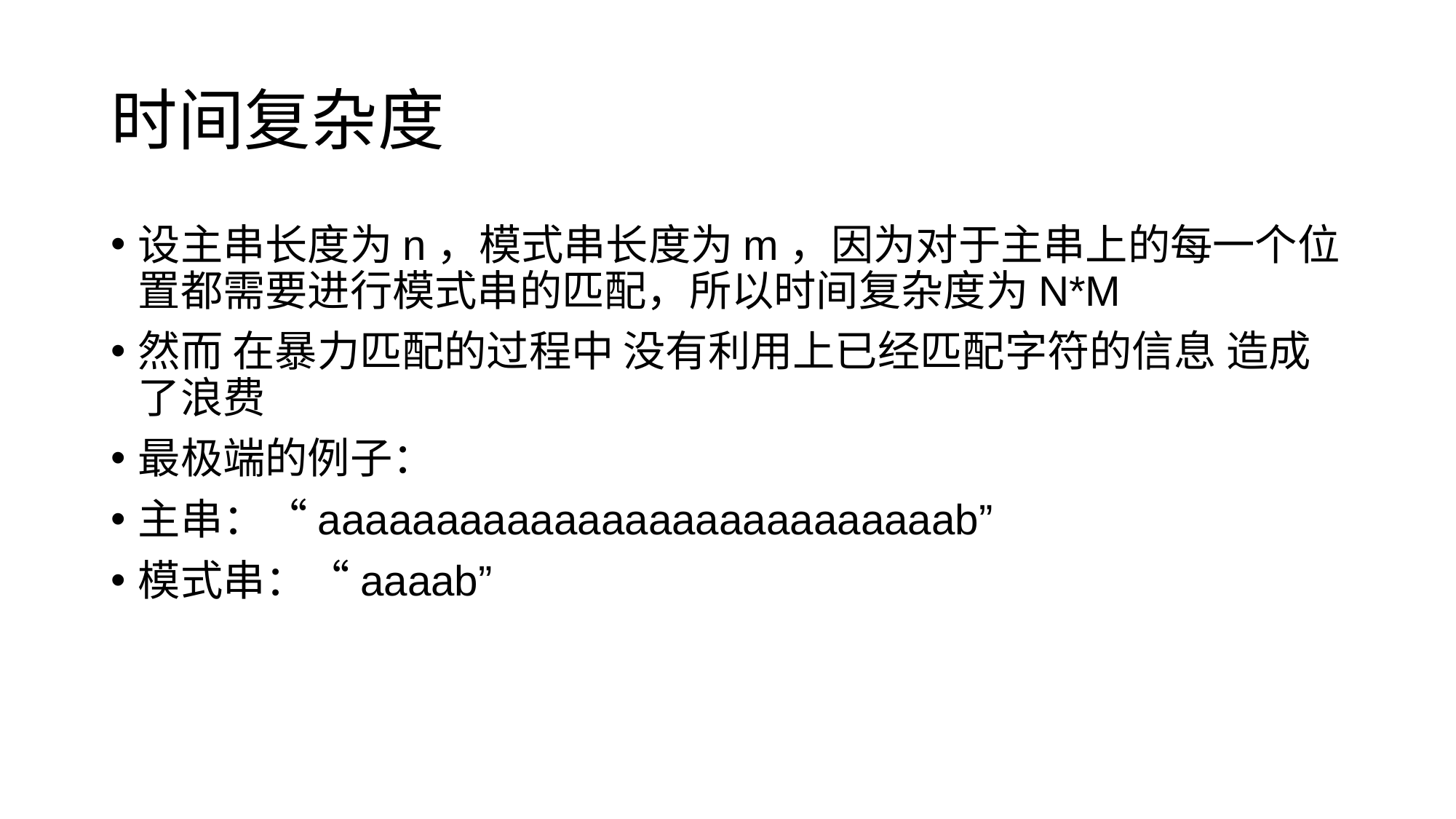

# 时间复杂度
设主串长度为n，模式串长度为m，因为对于主串上的每一个位置都需要进行模式串的匹配，所以时间复杂度为N*M
然而 在暴力匹配的过程中 没有利用上已经匹配字符的信息 造成了浪费
最极端的例子：
主串：“aaaaaaaaaaaaaaaaaaaaaaaaaaab”
模式串：“aaaab”